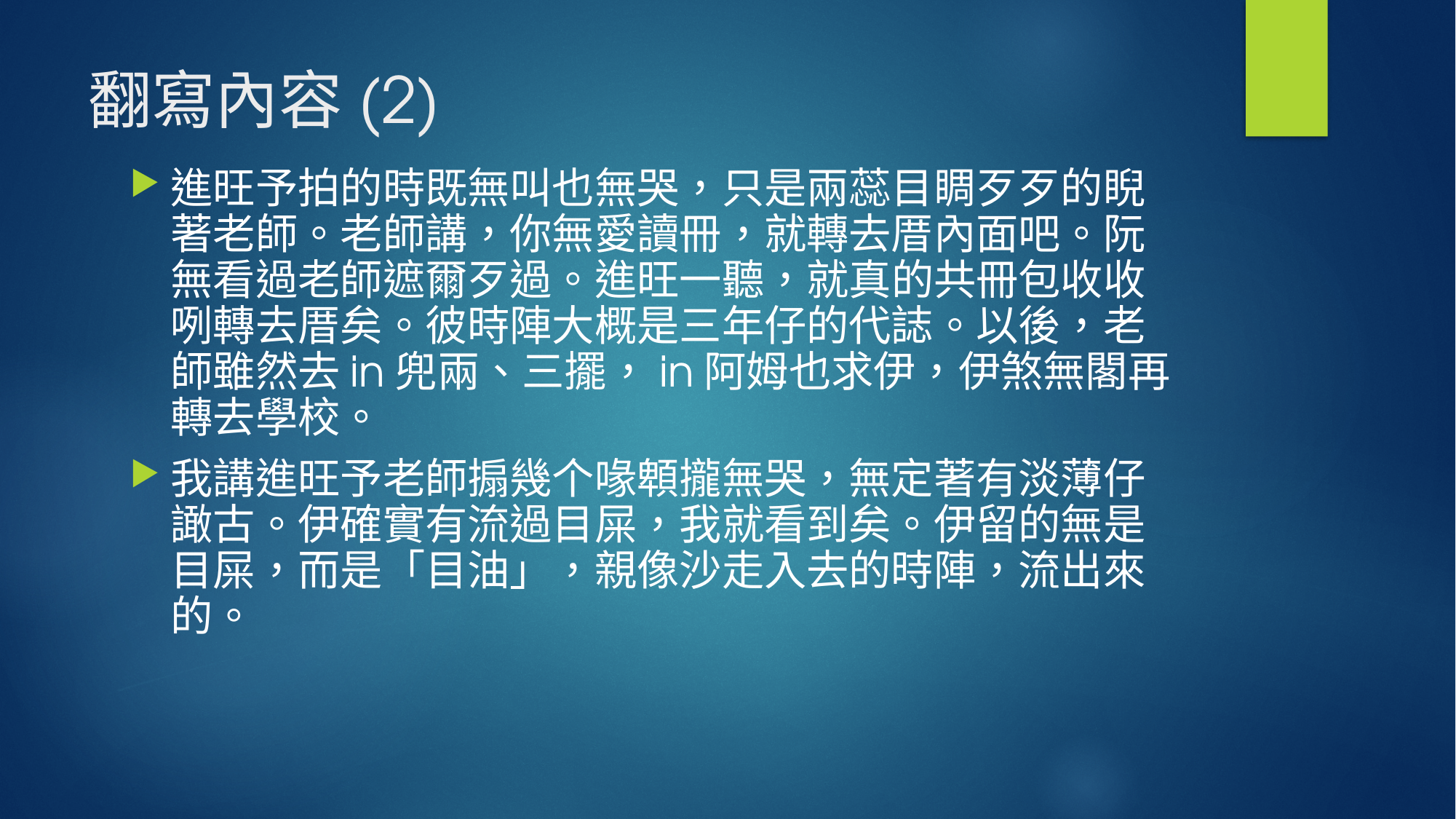

# 翻寫內容(2)
進旺予拍的時既無叫也無哭，只是兩蕊目睭歹歹的睨著老師。老師講，你無愛讀冊，就轉去厝內面吧。阮無看過老師遮爾歹過。進旺一聽，就真的共冊包收收咧轉去厝矣。彼時陣大概是三年仔的代誌。以後，老師雖然去in兜兩、三擺，in阿姆也求伊，伊煞無閣再轉去學校。
我講進旺予老師搧幾个喙䫌攏無哭，無定著有淡薄仔譀古。伊確實有流過目屎，我就看到矣。伊留的無是目屎，而是「目油」，親像沙走入去的時陣，流出來的。